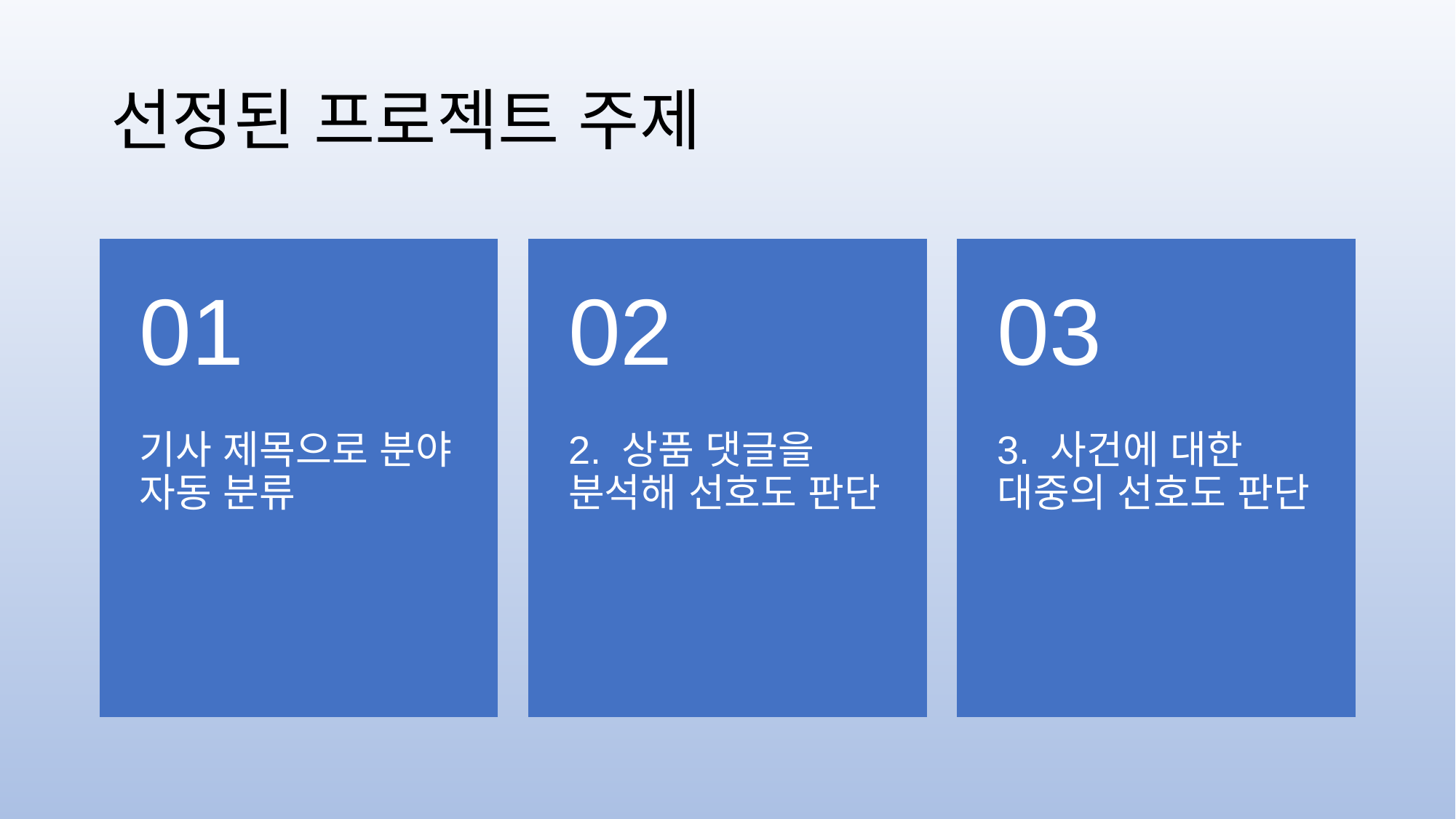

# 선정된 프로젝트 주제
기사 제목으로 분야 자동 분류
01
2. 상품 댓글을 분석해 선호도 판단
02
3. 사건에 대한 대중의 선호도 판단
03